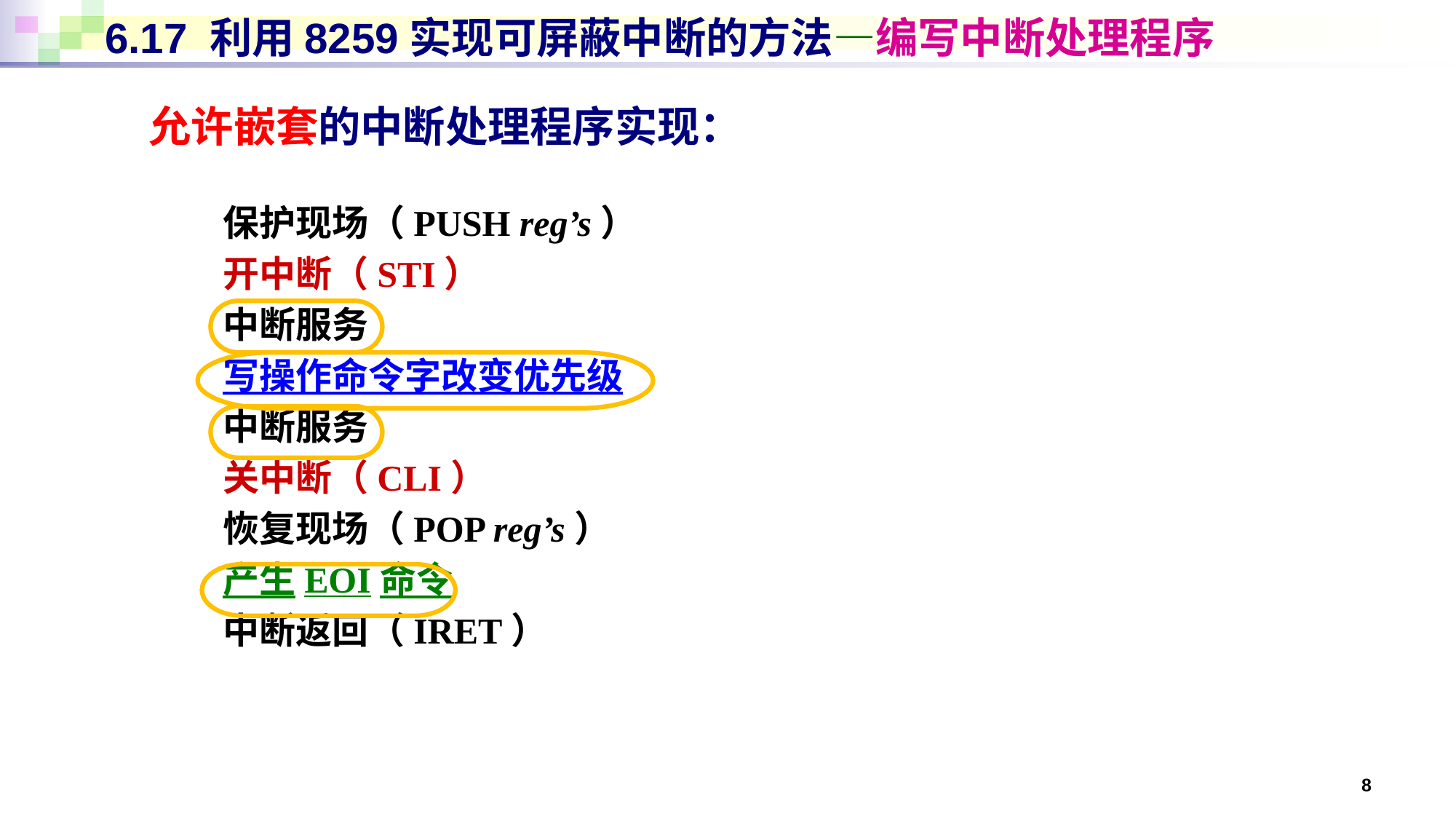

# 6.17 利用8259实现可屏蔽中断的方法—编写中断处理程序
允许嵌套的中断处理程序实现：
保护现场（PUSH reg’s）
开中断（STI）
中断服务
写操作命令字改变优先级
中断服务
关中断（CLI）
恢复现场（POP reg’s）
产生EOI命令
中断返回（IRET）

8